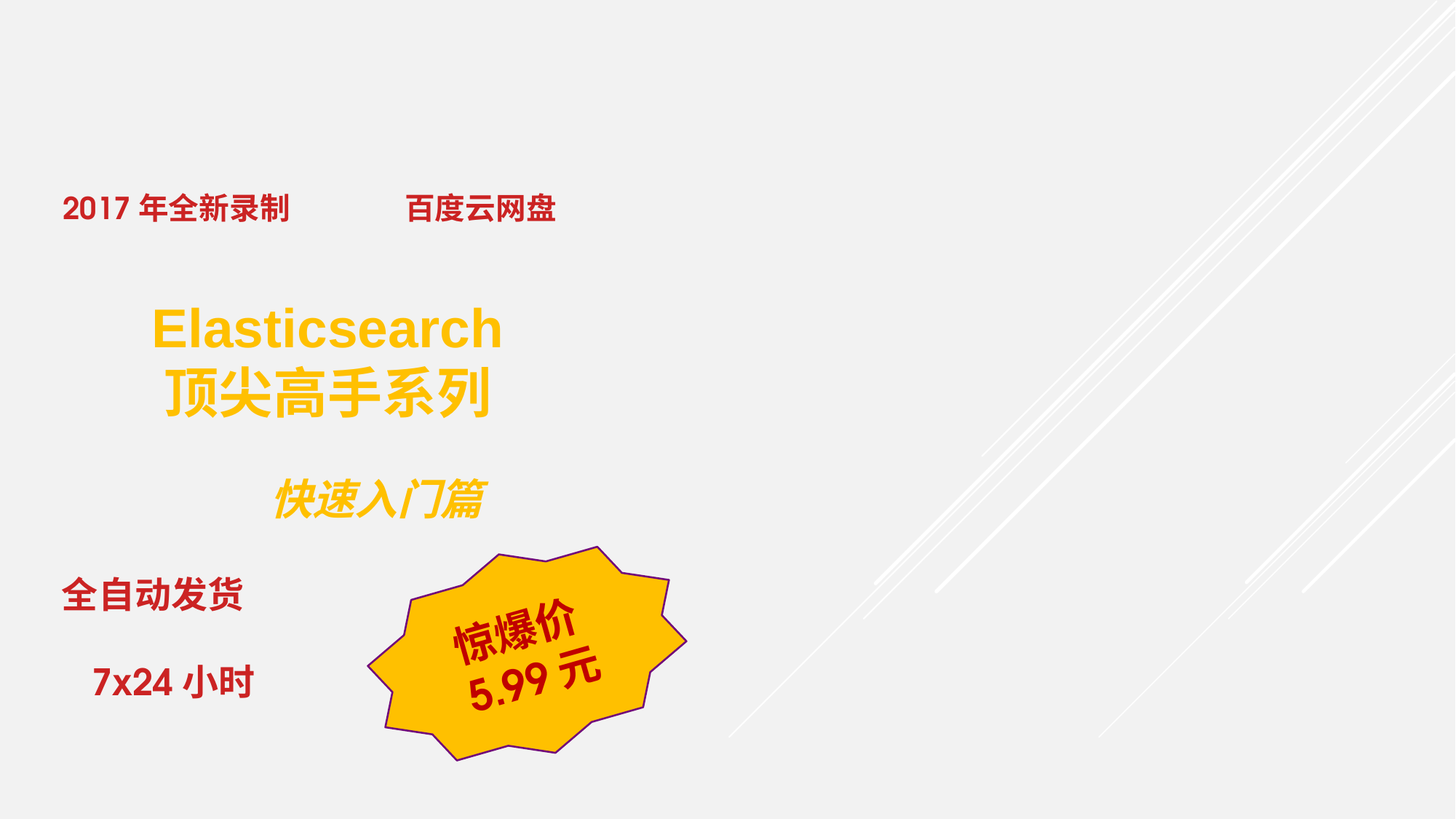

2017年全新录制
百度云网盘
Elasticsearch
顶尖高手系列
快速入门篇
惊爆价5.99元
全自动发货

7x24小时